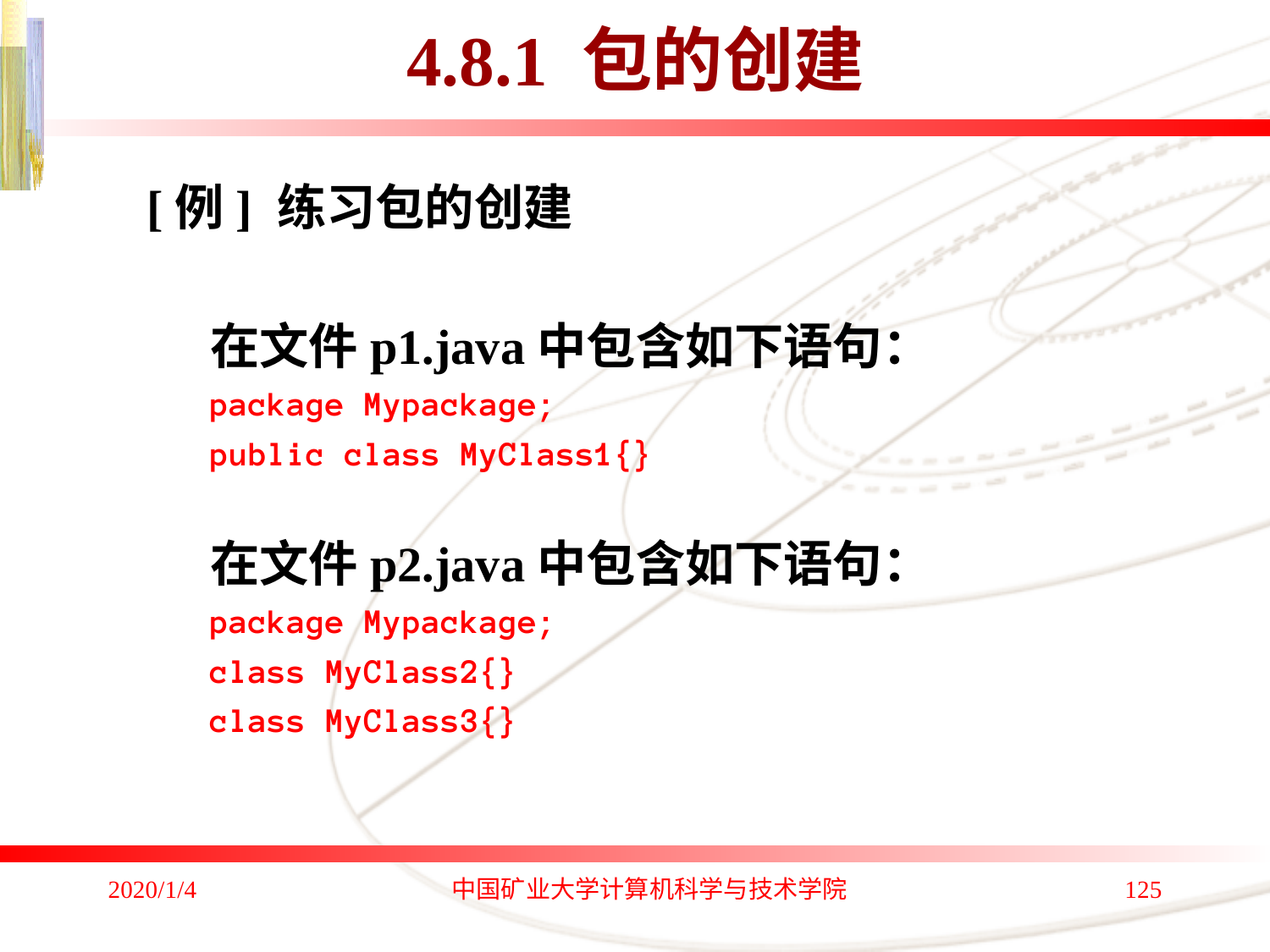

# 4.8.1 包的创建
[例] 练习包的创建

在文件p1.java中包含如下语句：
package Mypackage;
public class MyClass1{}

在文件p2.java中包含如下语句：
package Mypackage;
class MyClass2{}
class MyClass3{}
2020/1/4
中国矿业大学计算机科学与技术学院
125